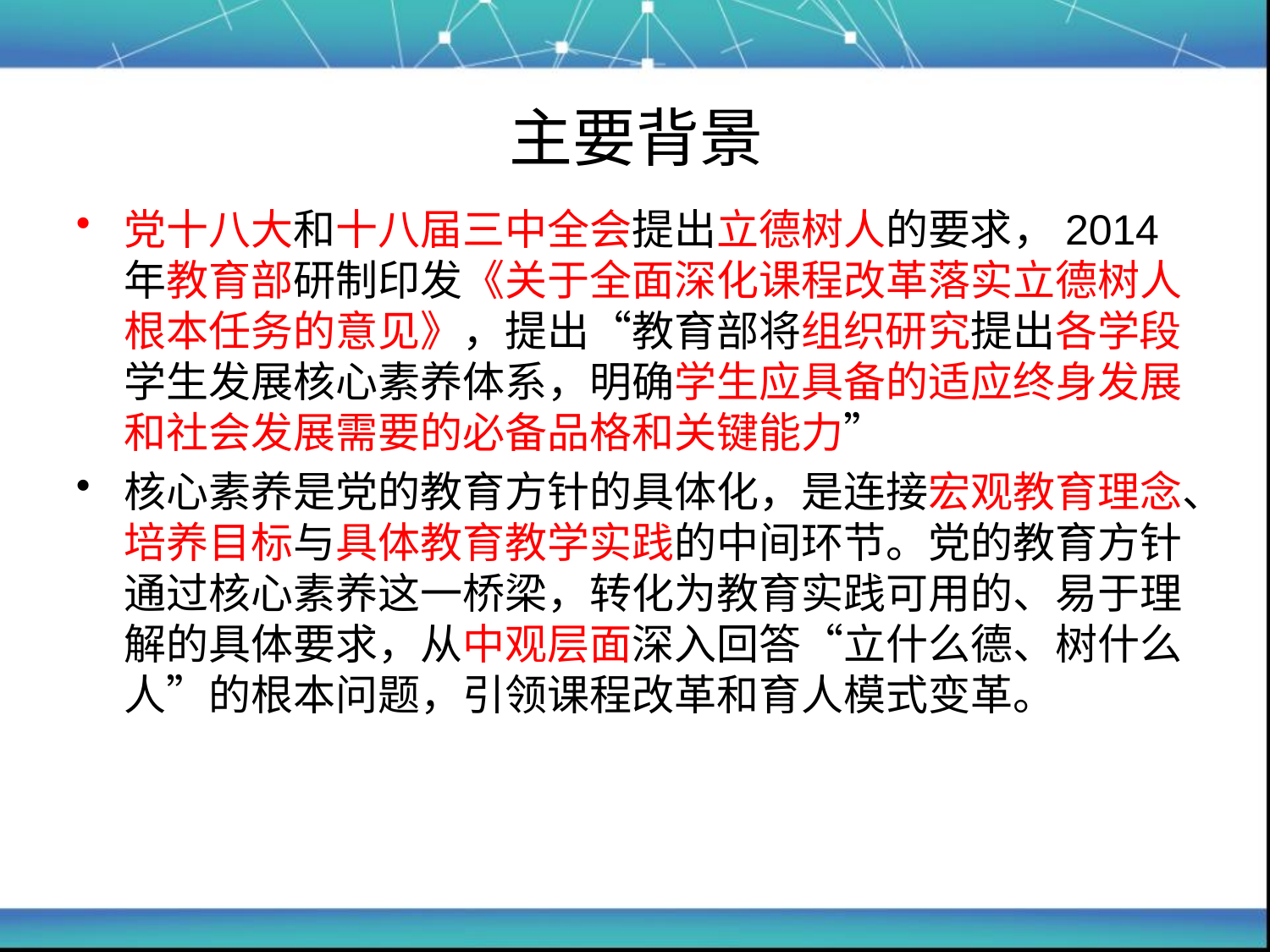

# 主要背景
党十八大和十八届三中全会提出立德树人的要求，2014年教育部研制印发《关于全面深化课程改革落实立德树人根本任务的意见》，提出“教育部将组织研究提出各学段学生发展核心素养体系，明确学生应具备的适应终身发展和社会发展需要的必备品格和关键能力”
核心素养是党的教育方针的具体化，是连接宏观教育理念、培养目标与具体教育教学实践的中间环节。党的教育方针通过核心素养这一桥梁，转化为教育实践可用的、易于理解的具体要求，从中观层面深入回答“立什么德、树什么人”的根本问题，引领课程改革和育人模式变革。